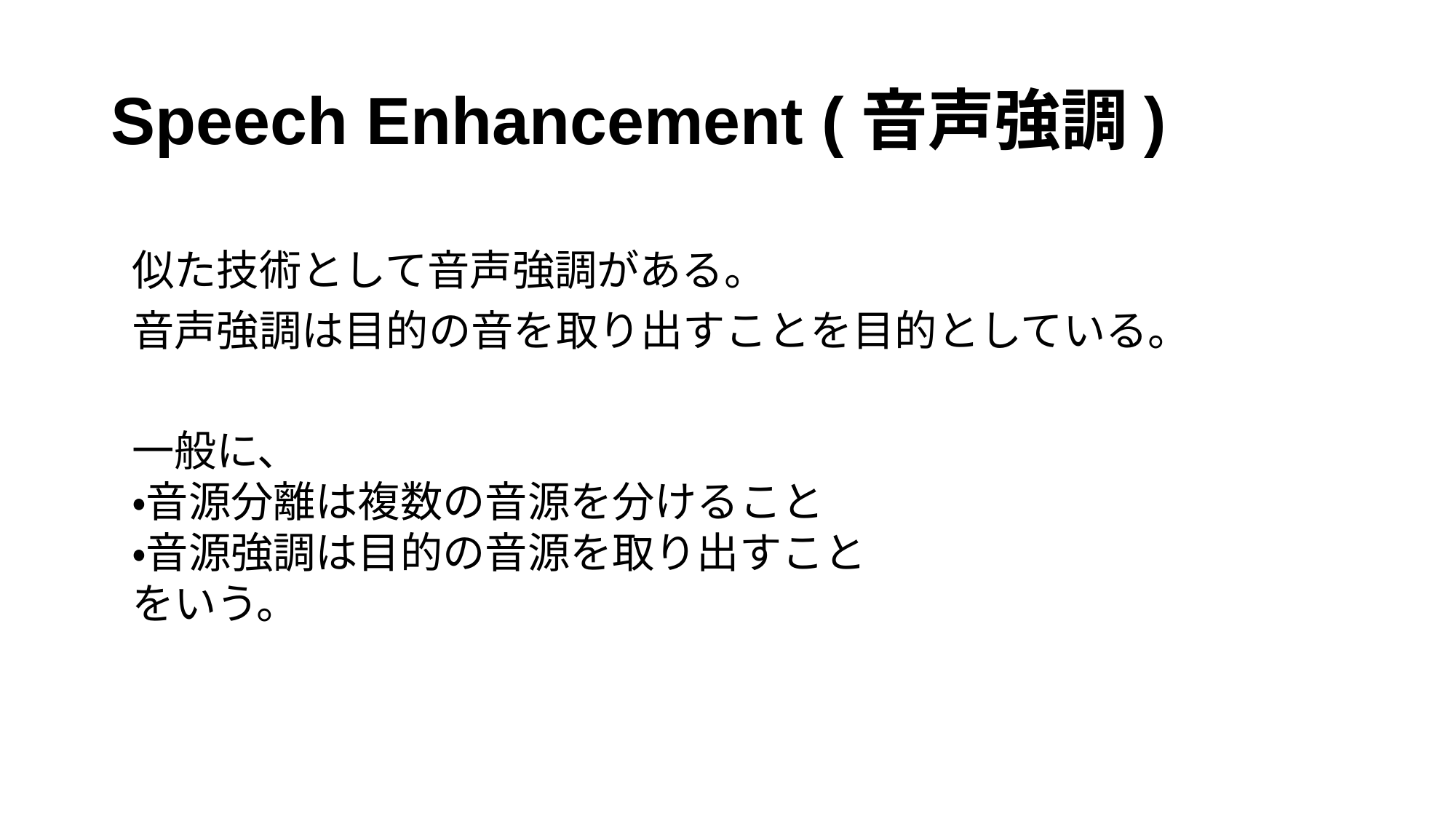

# Speech Enhancement (音声強調)
似た技術として音声強調がある。
音声強調は目的の音を取り出すことを目的としている。

一般に、
・音源分離は複数の音源を分けること
・音源強調は目的の音源を取り出すこと
をいう。